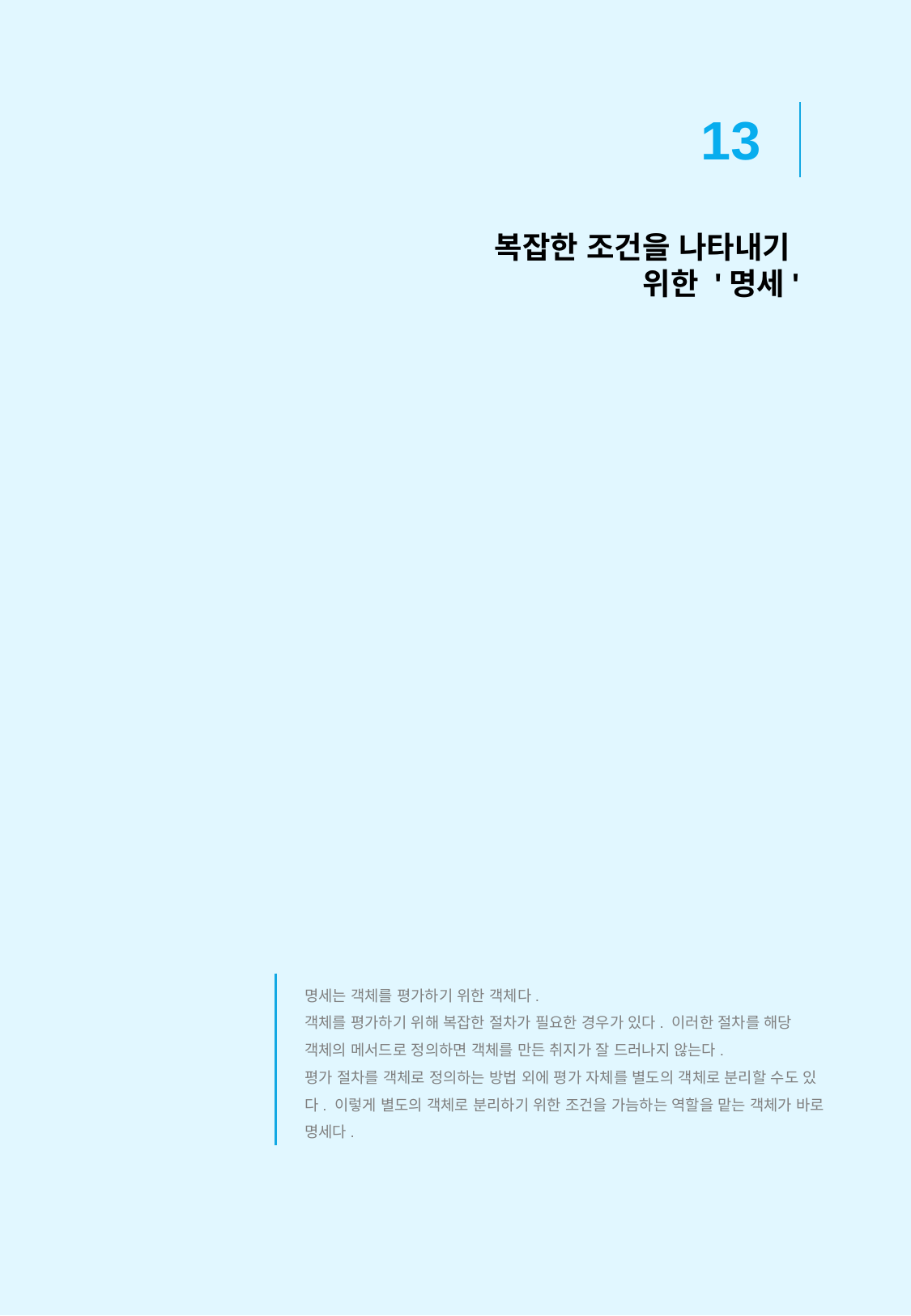

13
복잡한 조건을 나타내기
위한 '명세'
명세는 객체를 평가하기 위한 객체다.
객체를 평가하기 위해 복잡한 절차가 필요한 경우가 있다. 이러한 절차를 해당 객체의 메서드로 정의하면 객체를 만든 취지가 잘 드러나지 않는다.
평가 절차를 객체로 정의하는 방법 외에 평가 자체를 별도의 객체로 분리할 수도 있다. 이렇게 별도의 객체로 분리하기 위한 조건을 가늠하는 역할을 맡는 객체가 바로 명세다.